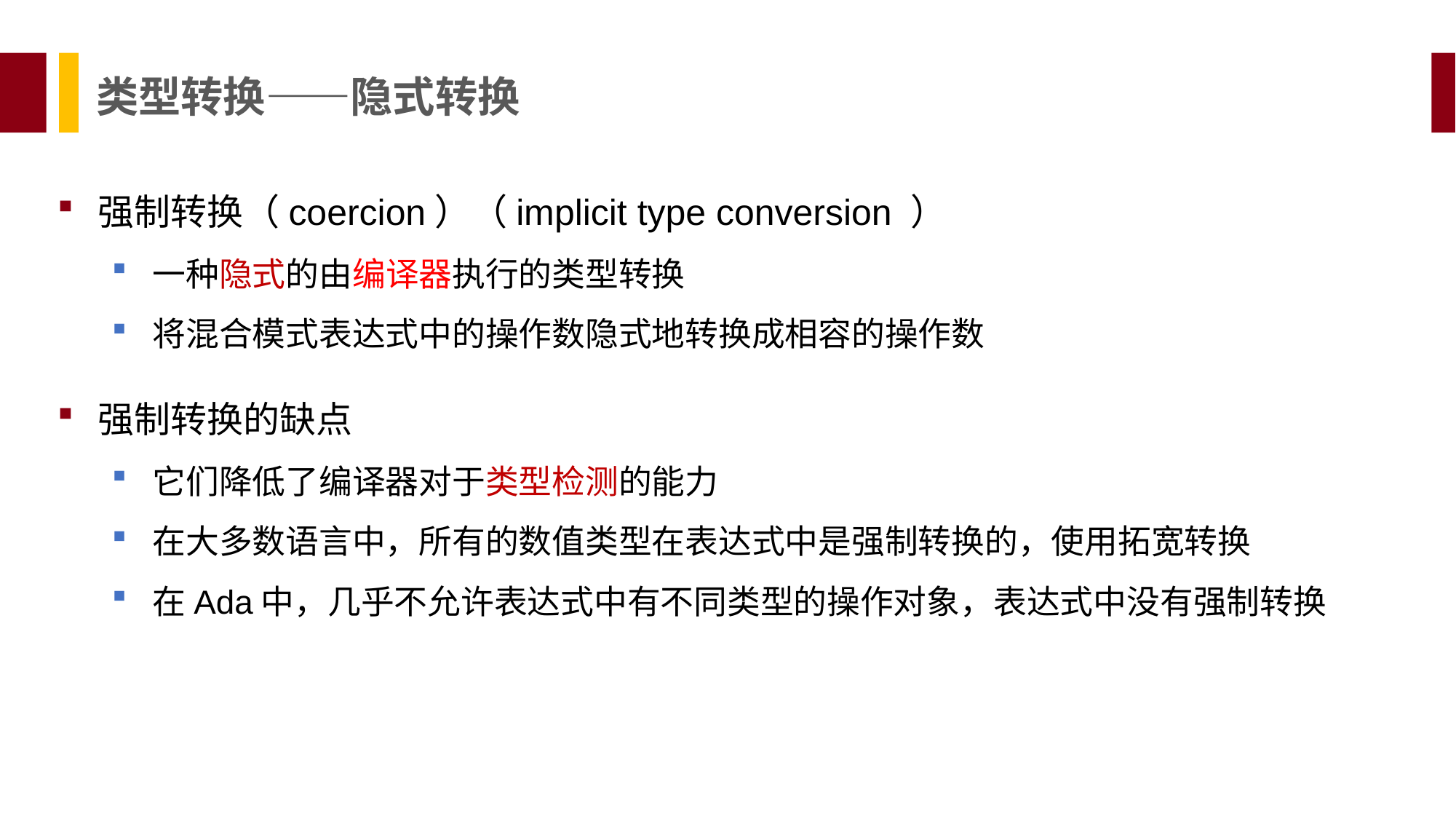

类型转换——隐式转换
强制转换（coercion）（implicit type conversion ）
一种隐式的由编译器执行的类型转换
将混合模式表达式中的操作数隐式地转换成相容的操作数
强制转换的缺点
它们降低了编译器对于类型检测的能力
在大多数语言中，所有的数值类型在表达式中是强制转换的，使用拓宽转换
在Ada中，几乎不允许表达式中有不同类型的操作对象，表达式中没有强制转换